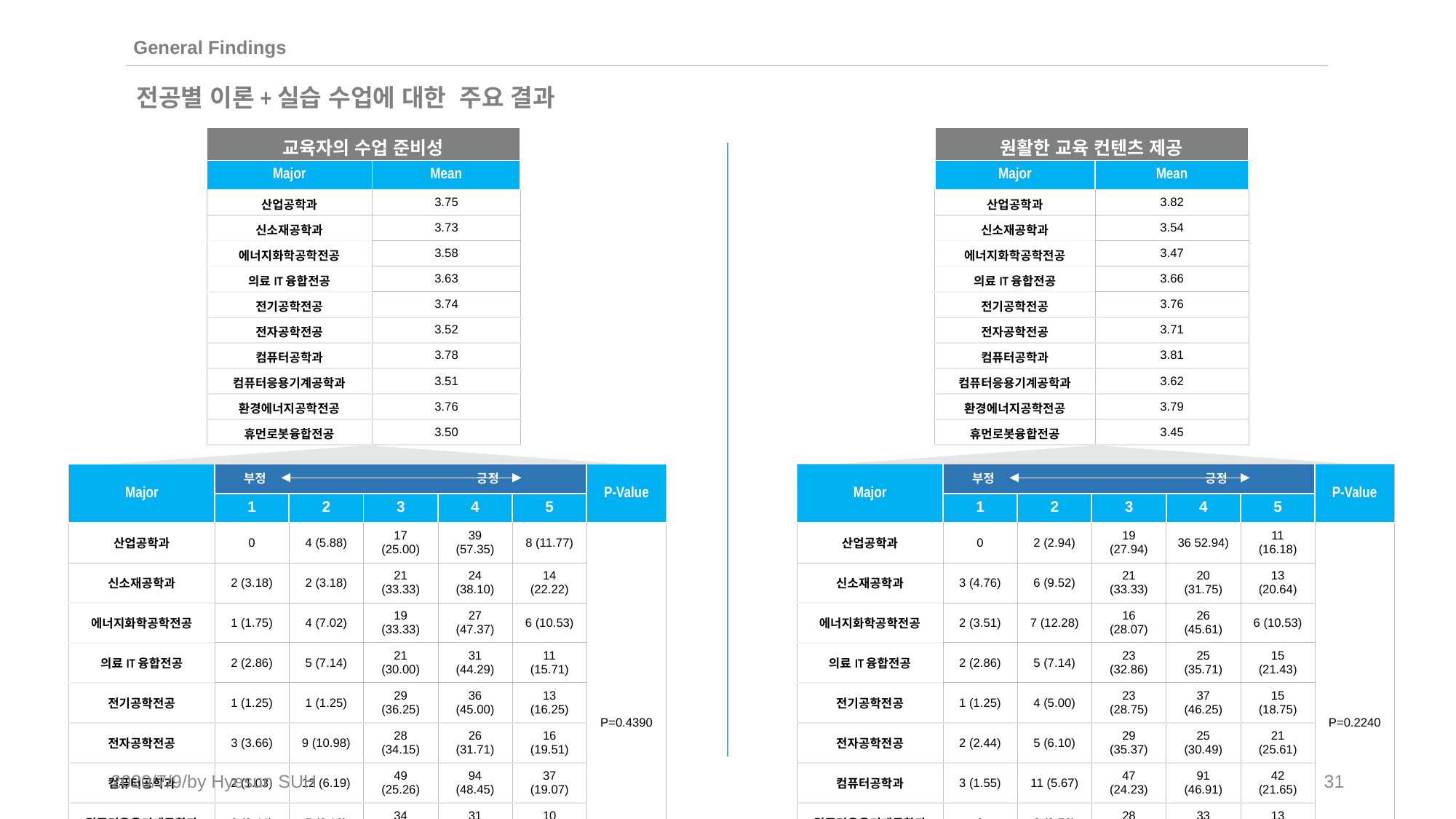

General Findings
전공별 이론+실습 수업에 대한  주요 결과
| 교육자의 수업 준비성 |  |
| --- | --- |
| Major | Mean |
| 산업공학과 | 3.75 |
| 신소재공학과 | 3.73 |
| 에너지화학공학전공 | 3.58 |
| 의료IT융합전공 | 3.63 |
| 전기공학전공 | 3.74 |
| 전자공학전공 | 3.52 |
| 컴퓨터공학과 | 3.78 |
| 컴퓨터응용기계공학과 | 3.51 |
| 환경에너지공학전공 | 3.76 |
| 휴먼로봇융합전공 | 3.50 |
| 원활한 교육 컨텐츠 제공 |  |
| --- | --- |
| Major | Mean |
| 산업공학과 | 3.82 |
| 신소재공학과 | 3.54 |
| 에너지화학공학전공 | 3.47 |
| 의료IT융합전공 | 3.66 |
| 전기공학전공 | 3.76 |
| 전자공학전공 | 3.71 |
| 컴퓨터공학과 | 3.81 |
| 컴퓨터응용기계공학과 | 3.62 |
| 환경에너지공학전공 | 3.79 |
| 휴먼로봇융합전공 | 3.45 |

| Major |  |  |  |  |  | P-Value |
| --- | --- | --- | --- | --- | --- | --- |
|  | 1 | 2 | 3 | 4 | 5 |  |
| 산업공학과 | 0 | 4 (5.88) | 17 (25.00) | 39 (57.35) | 8 (11.77) | P=0.4390 |
| 신소재공학과 | 2 (3.18) | 2 (3.18) | 21 (33.33) | 24 (38.10) | 14 (22.22) |  |
| 에너지화학공학전공 | 1 (1.75) | 4 (7.02) | 19 (33.33) | 27 (47.37) | 6 (10.53) |  |
| 의료IT융합전공 | 2 (2.86) | 5 (7.14) | 21 (30.00) | 31 (44.29) | 11 (15.71) |  |
| 전기공학전공 | 1 (1.25) | 1 (1.25) | 29 (36.25) | 36 (45.00) | 13 (16.25) |  |
| 전자공학전공 | 3 (3.66) | 9 (10.98) | 28 (34.15) | 26 (31.71) | 16 (19.51) |  |
| 컴퓨터공학과 | 2 (1.03) | 12 (6.19) | 49 (25.26) | 94 (48.45) | 37 (19.07) |  |
| 컴퓨터응용기계공학과 | 2 (2.44) | 5 (6.10) | 34 (41.46) | 31 (37.81) | 10 (12.20) |  |
| 환경에너지공학전공 | 2 (3.03) | 3 (4.55) | 16 (24.24) | 33 (50.00) | 12 (18.18) |  |
| 휴먼로봇융합전공 | 2 (3.13) | 5 (7.81) | 23 (35.94) | 27 (42.19) | 7 (10.94) |  |
| Major |  |  |  |  |  | P-Value |
| --- | --- | --- | --- | --- | --- | --- |
|  | 1 | 2 | 3 | 4 | 5 |  |
| 산업공학과 | 0 | 2 (2.94) | 19 (27.94) | 36 52.94) | 11 (16.18) | P=0.2240 |
| 신소재공학과 | 3 (4.76) | 6 (9.52) | 21 (33.33) | 20 (31.75) | 13 (20.64) |  |
| 에너지화학공학전공 | 2 (3.51) | 7 (12.28) | 16 (28.07) | 26 (45.61) | 6 (10.53) |  |
| 의료IT융합전공 | 2 (2.86) | 5 (7.14) | 23 (32.86) | 25 (35.71) | 15 (21.43) |  |
| 전기공학전공 | 1 (1.25) | 4 (5.00) | 23 (28.75) | 37 (46.25) | 15 (18.75) |  |
| 전자공학전공 | 2 (2.44) | 5 (6.10) | 29 (35.37) | 25 (30.49) | 21 (25.61) |  |
| 컴퓨터공학과 | 3 (1.55) | 11 (5.67) | 47 (24.23) | 91 (46.91) | 42 (21.65) |  |
| 컴퓨터응용기계공학과 | 0 | 8 (9.76) | 28 (34.15) | 33 (40.24) | 13 (15.85) |  |
| 환경에너지공학전공 | 1 (1.52) | 5 (7.58) | 15 (22.73) | 31 (46.97) | 14 (21.21) |  |
| 휴먼로봇융합전공 | 3 (4.69) | 6 (9.38) | 18 (28.13) | 33 (51.56) | 4 (6.25) |  |
부정                                                             긍정
부정                                                             긍정
2020/7/9/by Hyesun SUH
31